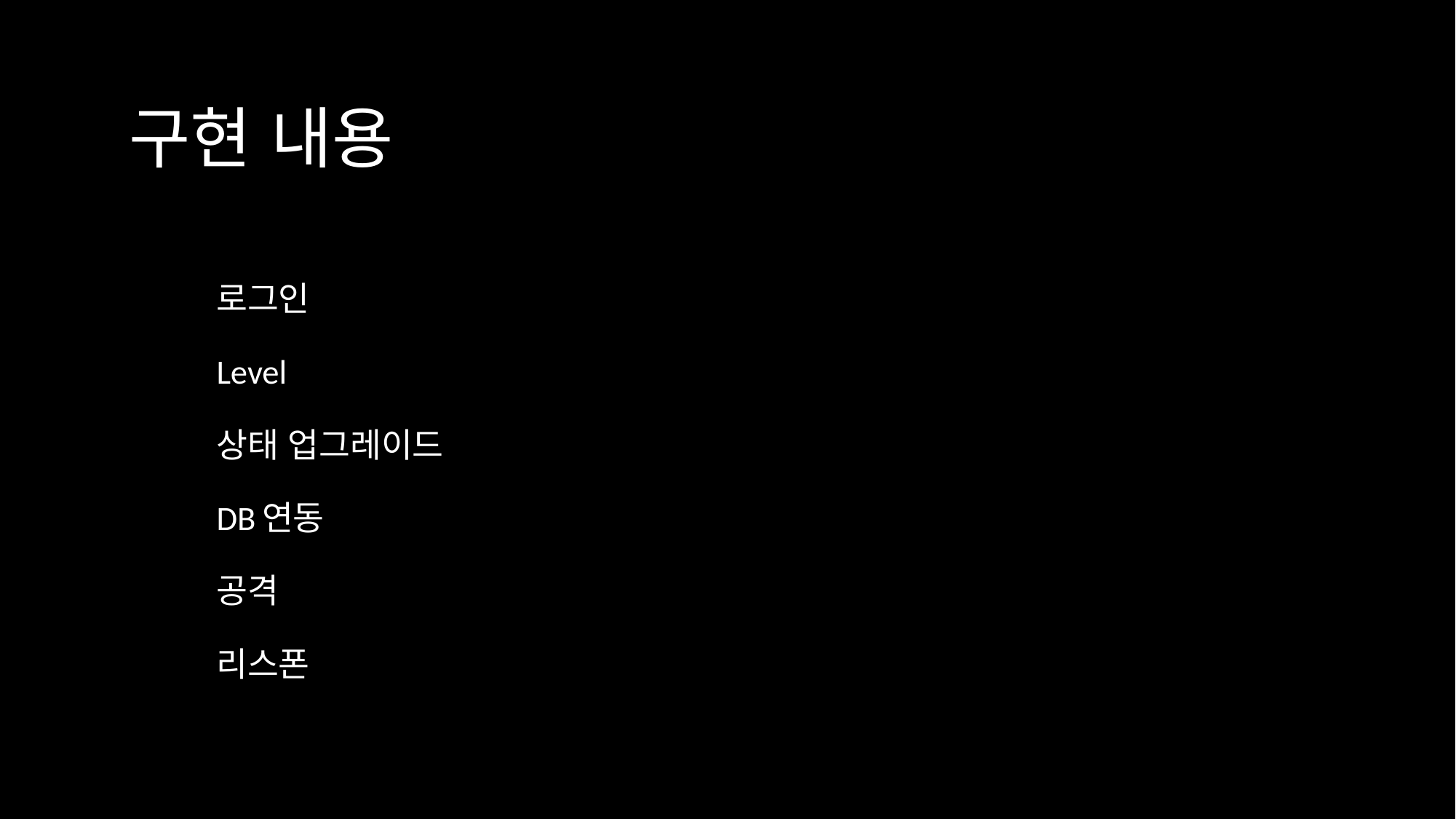

구현 내용
# 로그인 Level 상태 업그레이드 DB연동 공격 리스폰